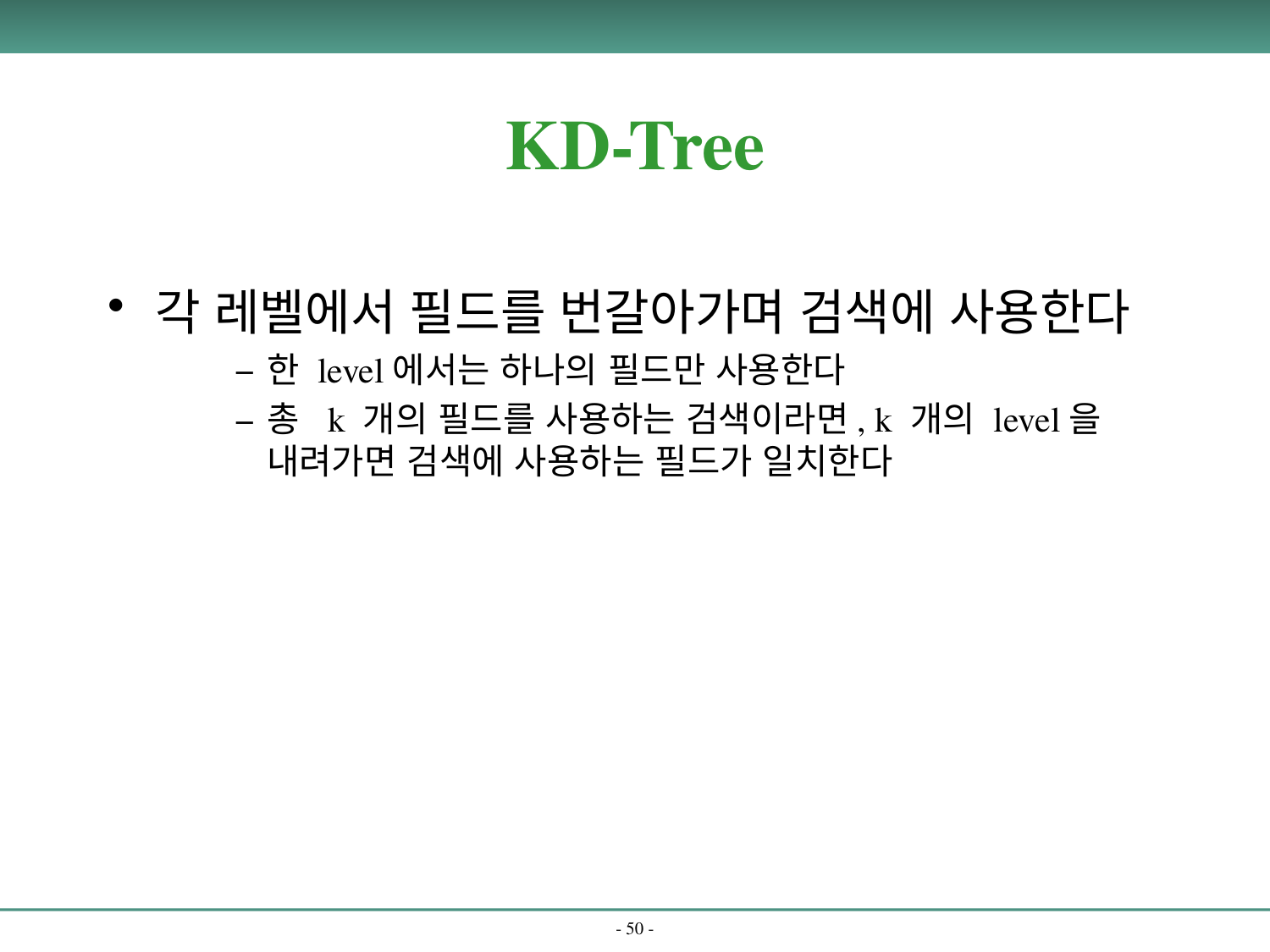

# KD-Tree
각 레벨에서 필드를 번갈아가며 검색에 사용한다
한 level에서는 하나의 필드만 사용한다
총  k 개의 필드를 사용하는 검색이라면, k 개의 level을 내려가면 검색에 사용하는 필드가 일치한다